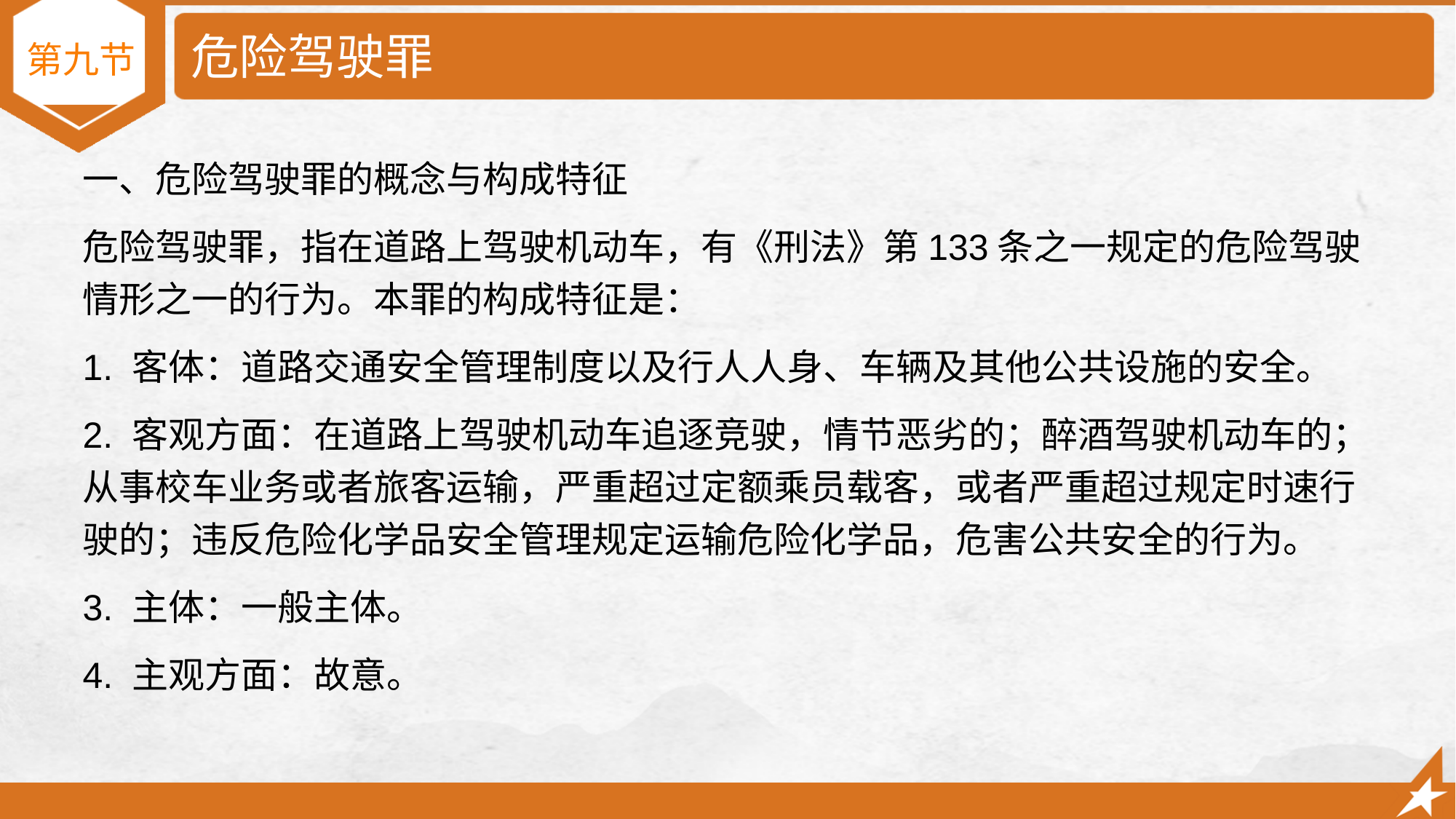

# 危险驾驶罪
第九节
一、危险驾驶罪的概念与构成特征
危险驾驶罪，指在道路上驾驶机动车，有《刑法》第133条之一规定的危险驾驶情形之一的行为。本罪的构成特征是：
1. 客体：道路交通安全管理制度以及行人人身、车辆及其他公共设施的安全。
2. 客观方面：在道路上驾驶机动车追逐竞驶，情节恶劣的；醉酒驾驶机动车的；从事校车业务或者旅客运输，严重超过定额乘员载客，或者严重超过规定时速行驶的；违反危险化学品安全管理规定运输危险化学品，危害公共安全的行为。
3. 主体：一般主体。
4. 主观方面：故意。